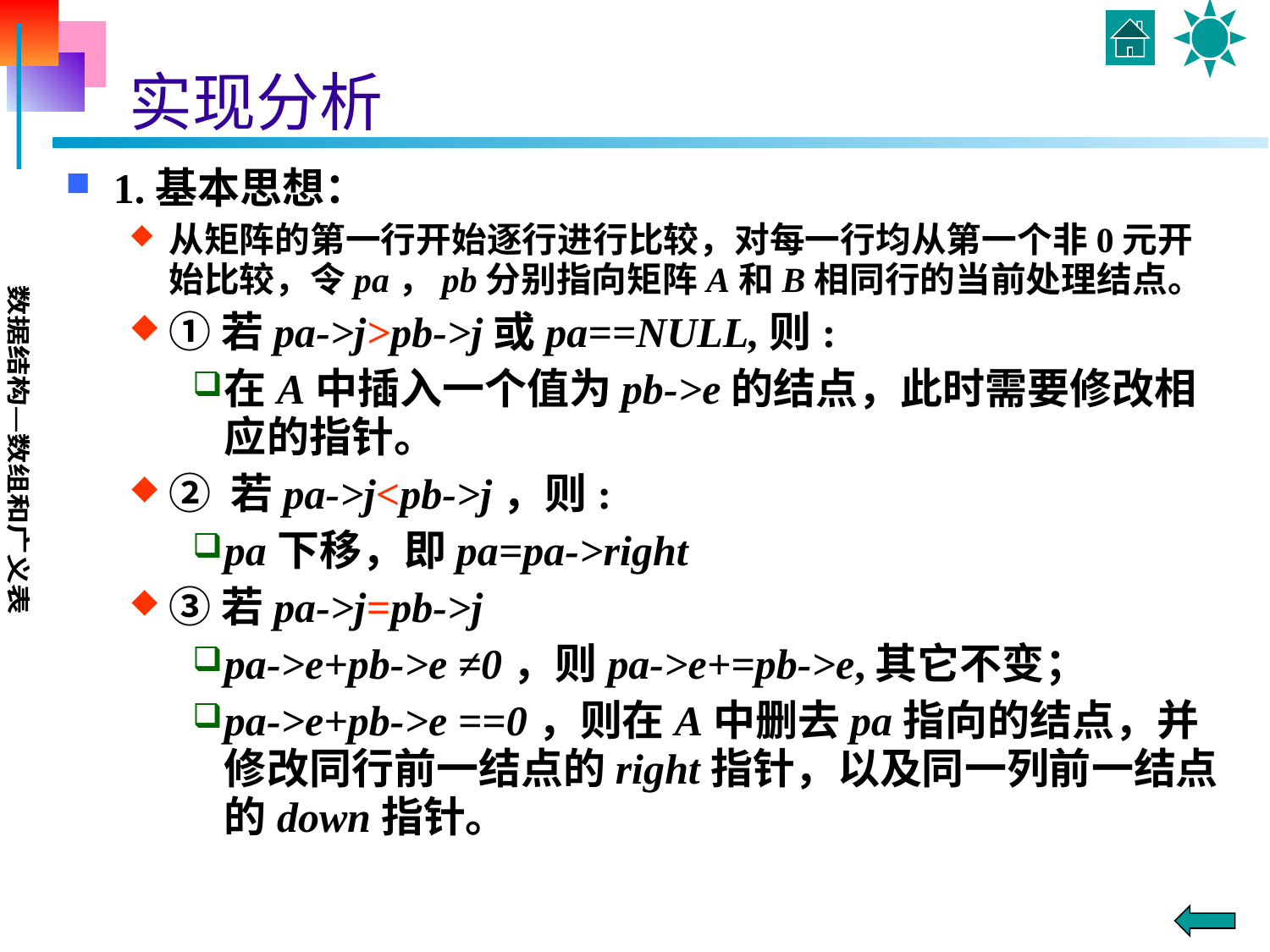

# 实现分析
1.基本思想：
从矩阵的第一行开始逐行进行比较，对每一行均从第一个非0元开始比较，令pa，pb分别指向矩阵A和B相同行的当前处理结点。
①若pa->j>pb->j或pa==NULL,则:
在A中插入一个值为pb->e的结点，此时需要修改相应的指针。
② 若pa->j<pb->j，则:
pa下移，即pa=pa->right
③若pa->j=pb->j
pa->e+pb->e ≠0，则pa->e+=pb->e,其它不变；
pa->e+pb->e ==0，则在A中删去pa指向的结点，并修改同行前一结点的right指针，以及同一列前一结点的down指针。
69